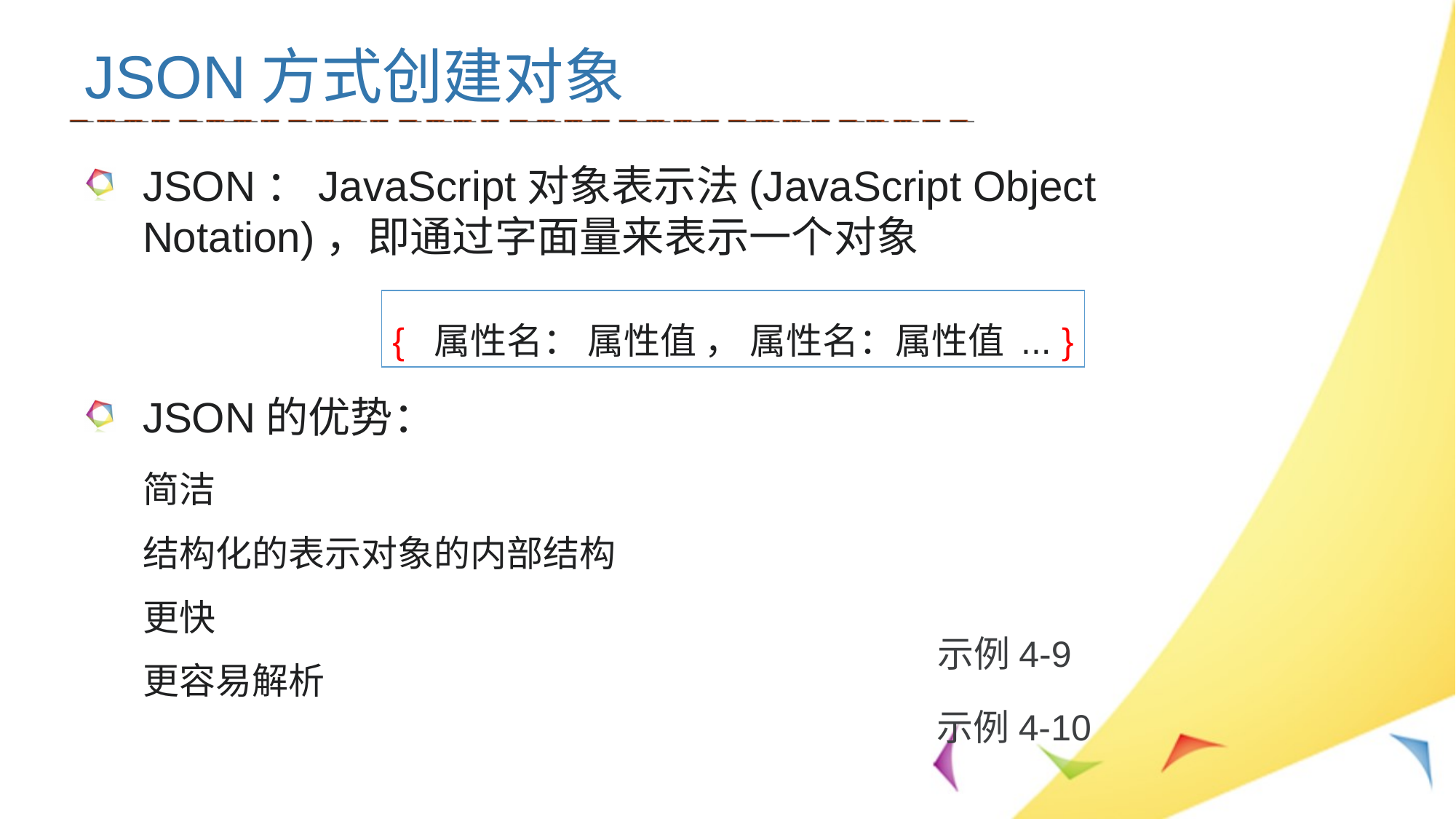

JSON方式创建对象
JSON：JavaScript对象表示法(JavaScript Object Notation)，即通过字面量来表示一个对象

JSON的优势：
简洁
结构化的表示对象的内部结构
更快
更容易解析
{  属性名： 属性值 ， 属性名：属性值 ... }
示例4-9
示例4-10